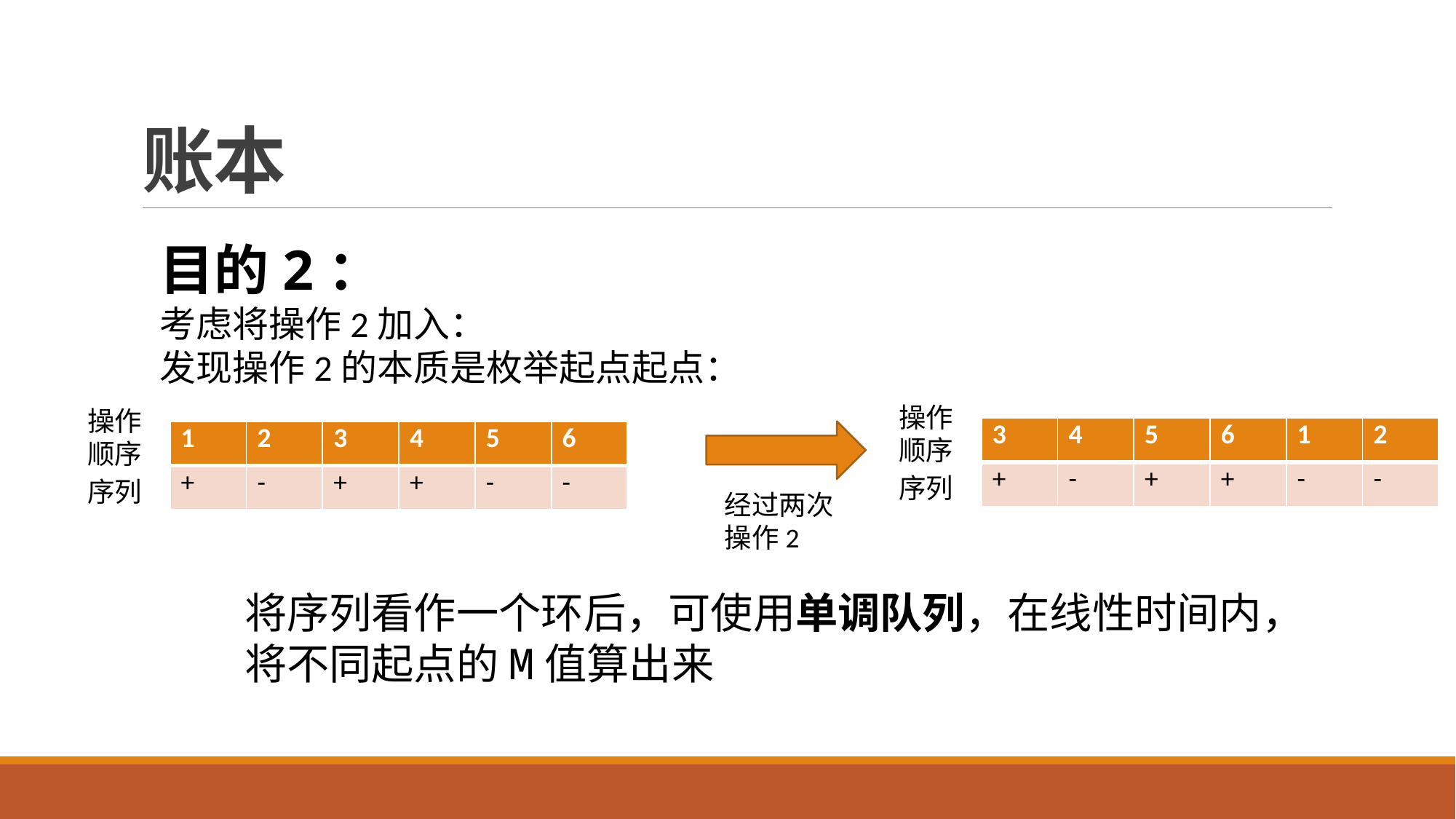

# 账本
目的2：
考虑将操作2加入：
发现操作2的本质是枚举起点起点：
操作顺序
操作顺序
| 3 | 4 | 5 | 6 | 1 | 2 |
| --- | --- | --- | --- | --- | --- |
| + | - | + | + | - | - |
| 1 | 2 | 3 | 4 | 5 | 6 |
| --- | --- | --- | --- | --- | --- |
| + | - | + | + | - | - |

序列
序列
经过两次操作2
将序列看作一个环后，可使用单调队列，在线性时间内，将不同起点的M值算出来